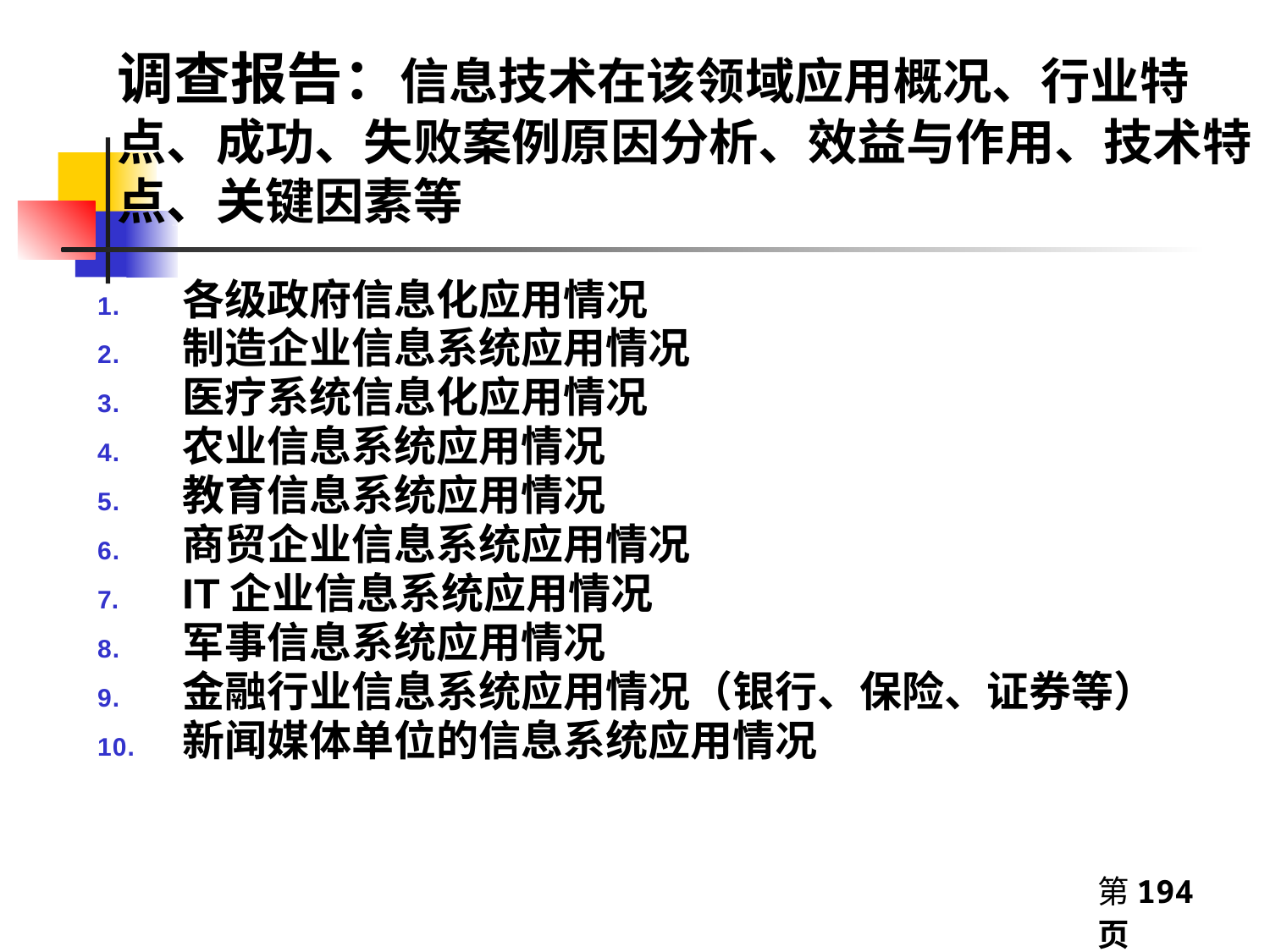

# 第一章思考题
调查报告：信息技术在该领域应用概况、行业特点、成功、失败案例原因分析、效益与作用、技术特点、关键因素等
各级政府信息化应用情况
制造企业信息系统应用情况
医疗系统信息化应用情况
农业信息系统应用情况
教育信息系统应用情况
商贸企业信息系统应用情况
IT企业信息系统应用情况
军事信息系统应用情况
金融行业信息系统应用情况（银行、保险、证券等）
新闻媒体单位的信息系统应用情况